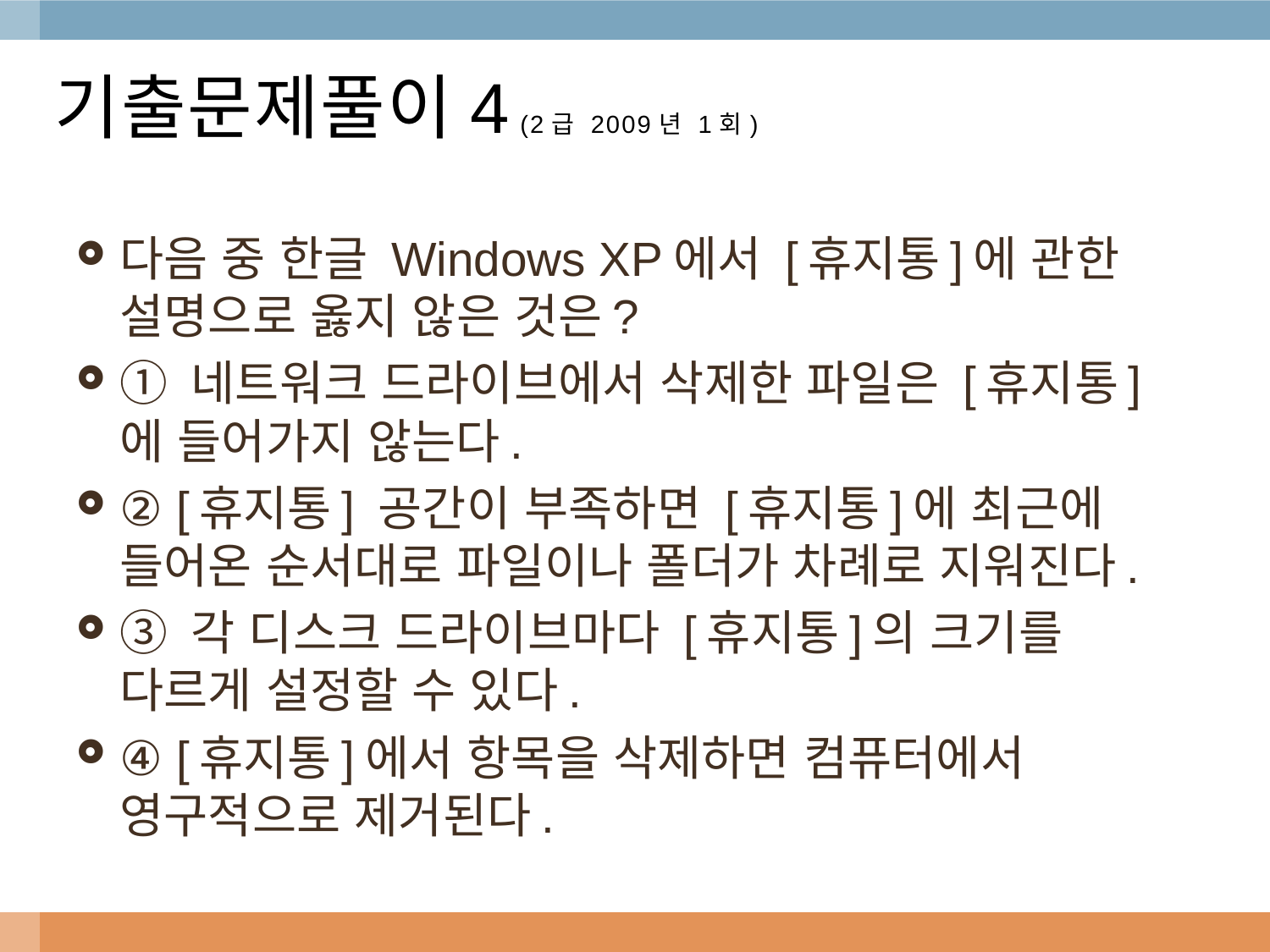

# 기출문제풀이4 (2급 2009년 1회)
다음 중 한글 Windows XP에서 [휴지통]에 관한 설명으로 옳지 않은 것은?
① 네트워크 드라이브에서 삭제한 파일은 [휴지통]에 들어가지 않는다.
② [휴지통] 공간이 부족하면 [휴지통]에 최근에 들어온 순서대로 파일이나 폴더가 차례로 지워진다.
③ 각 디스크 드라이브마다 [휴지통]의 크기를 다르게 설정할 수 있다.
④ [휴지통]에서 항목을 삭제하면 컴퓨터에서 영구적으로 제거된다.